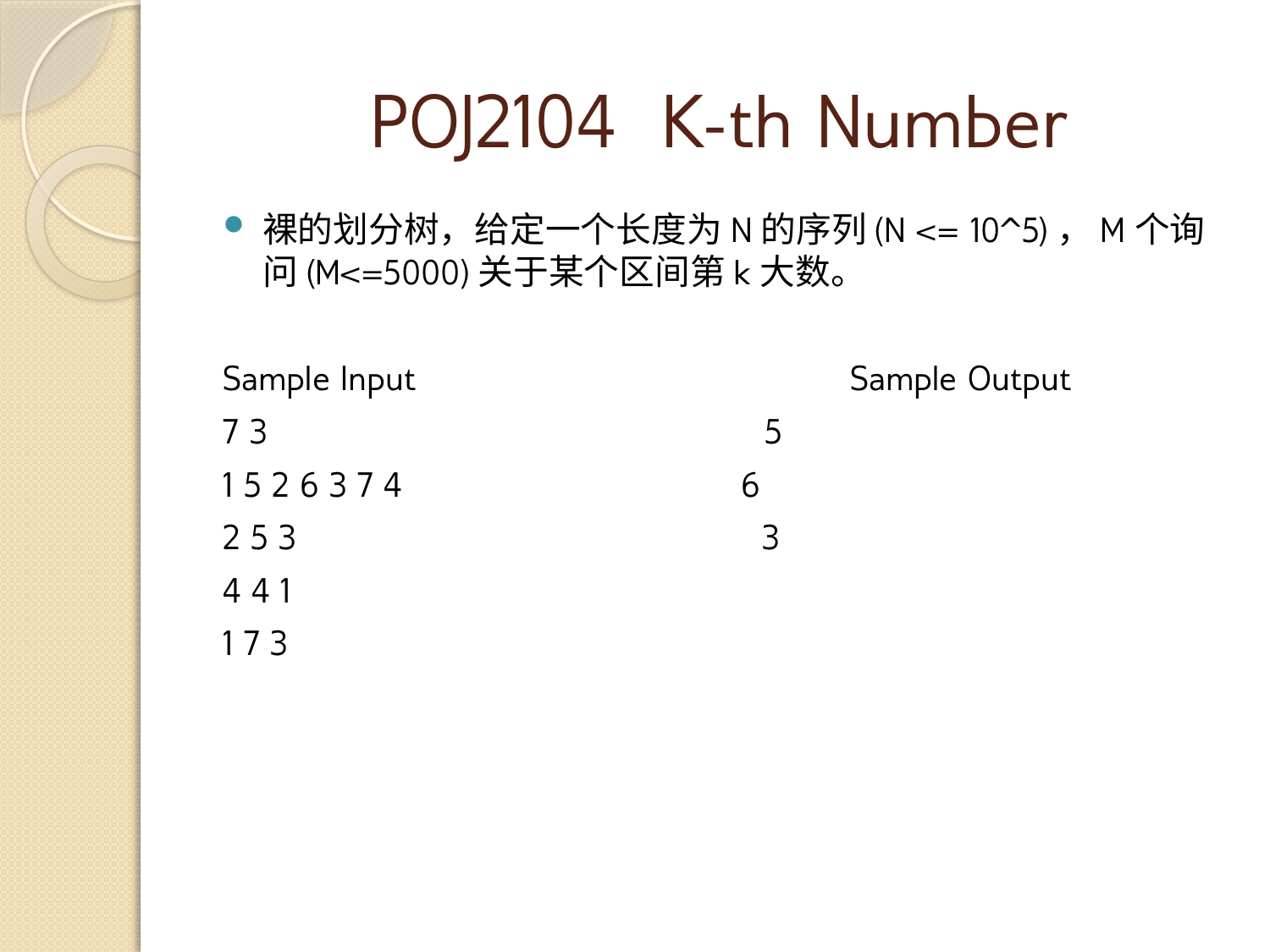

# POJ2104  K-th Number
裸的划分树，给定一个长度为N的序列(N <= 10^5)，M个询问(M<=5000)关于某个区间第k大数。

Sample Input                                         Sample Output
7 3                                               5
1 5 2 6 3 7 4                                6
2 5 3                                            3
4 4 1
1 7 3